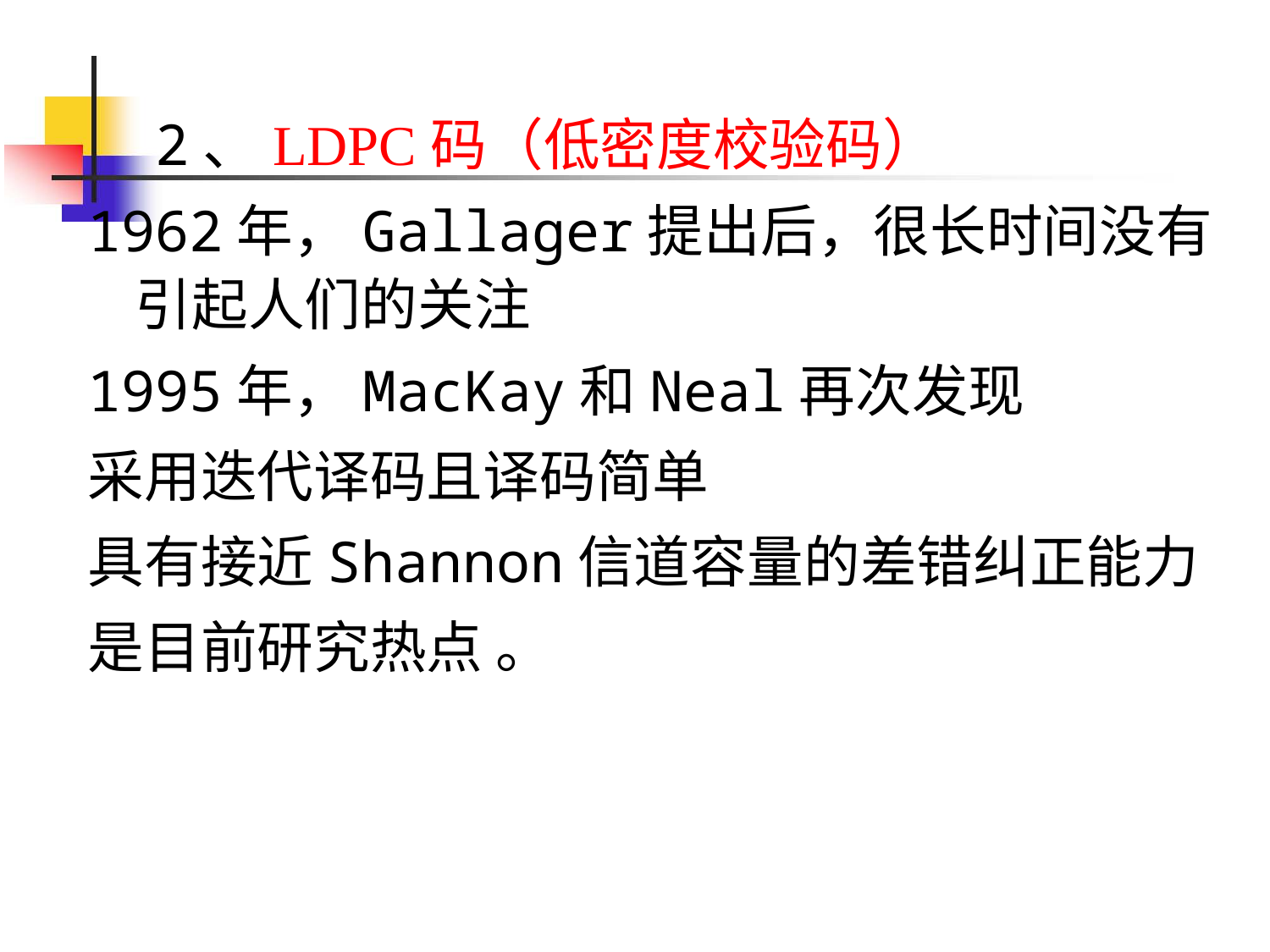

2、LDPC码（低密度校验码）
1962年，Gallager提出后，很长时间没有引起人们的关注
1995年，MacKay和Neal再次发现
采用迭代译码且译码简单
具有接近Shannon信道容量的差错纠正能力
是目前研究热点 。